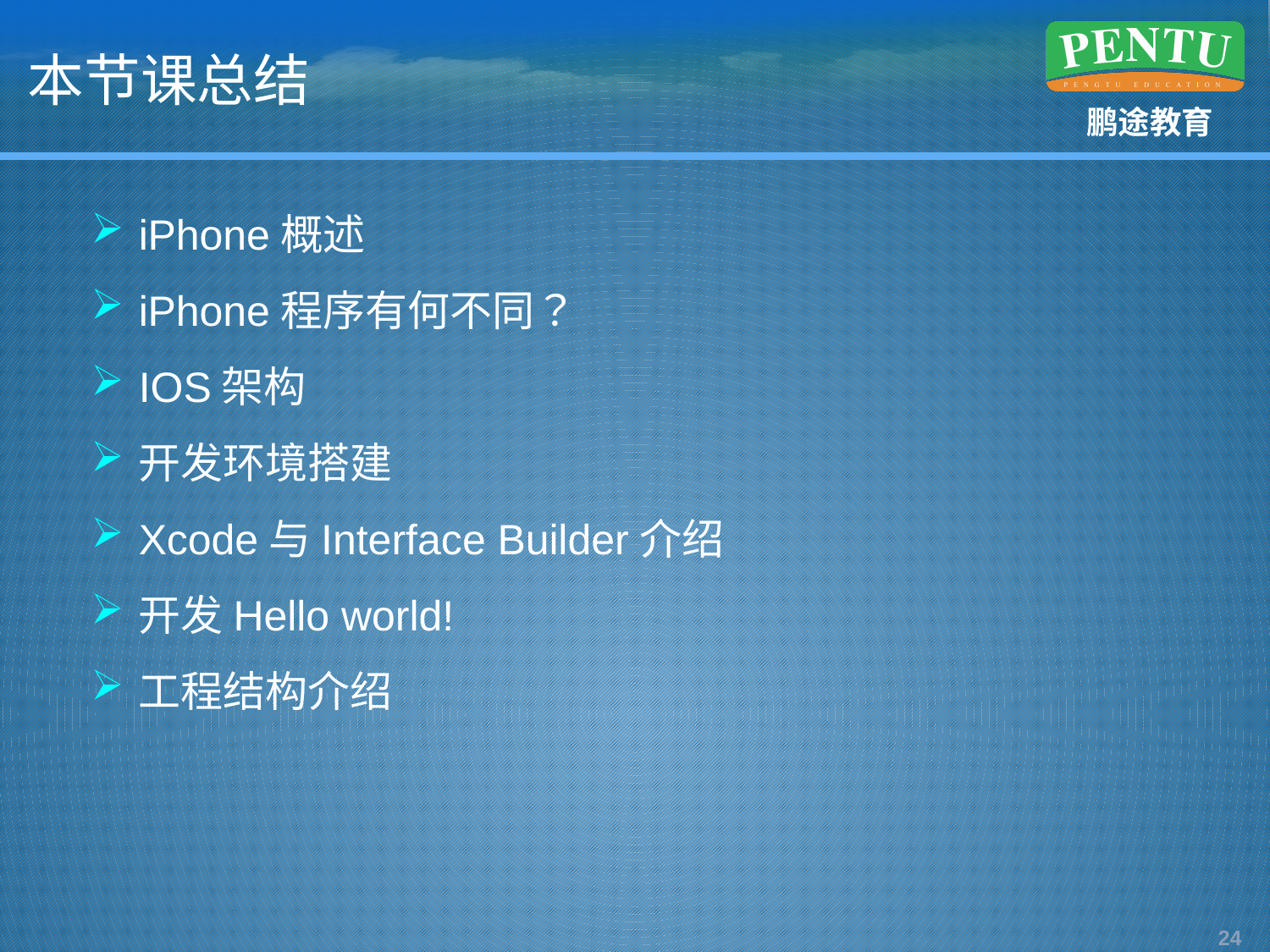

# 本节课总结
iPhone概述
iPhone程序有何不同？
IOS架构
开发环境搭建
Xcode与Interface Builder介绍
开发Hello world!
工程结构介绍
24